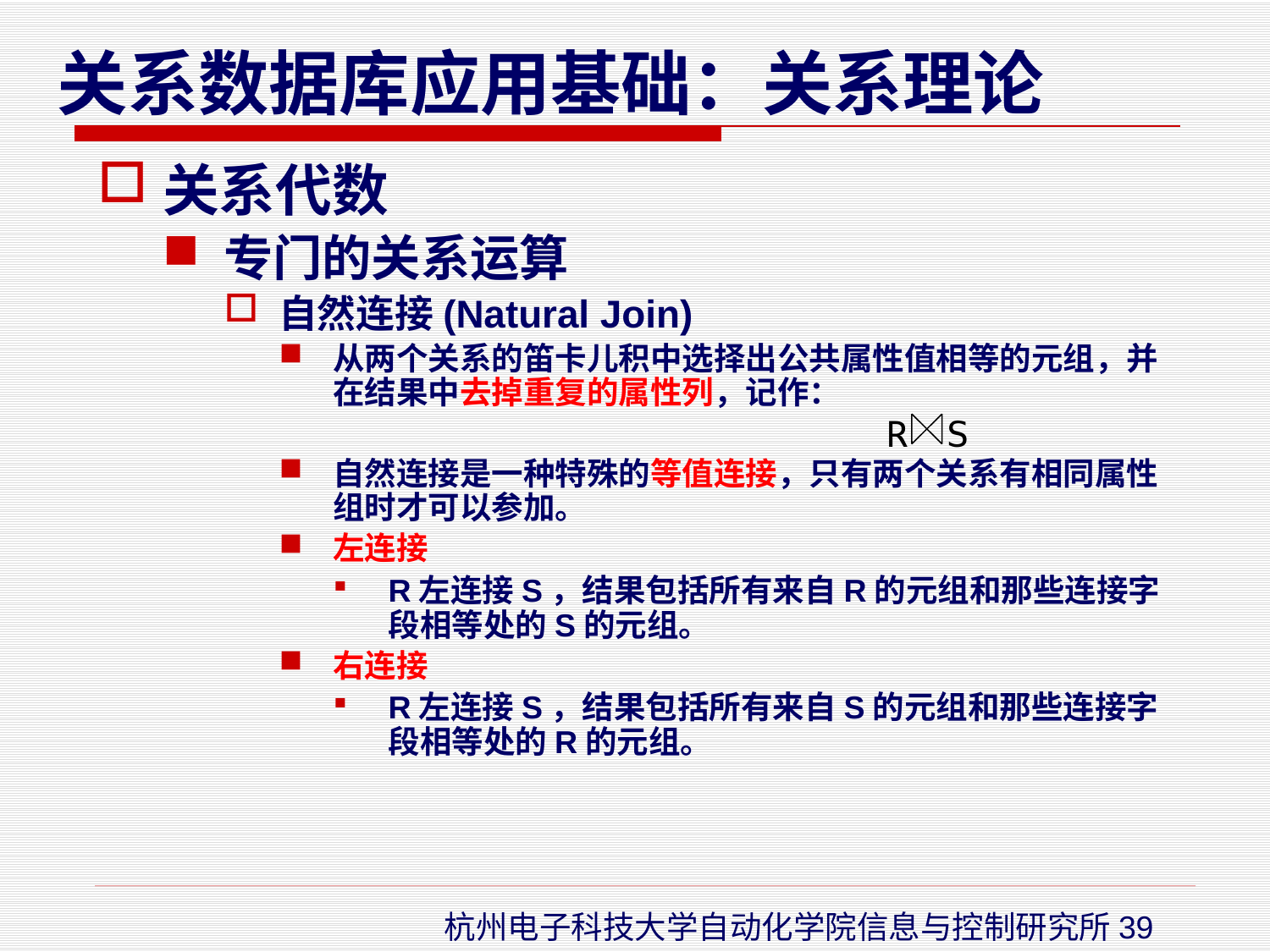

关系代数
专门的关系运算
自然连接(Natural Join)
从两个关系的笛卡儿积中选择出公共属性值相等的元组，并在结果中去掉重复的属性列，记作：

自然连接是一种特殊的等值连接，只有两个关系有相同属性组时才可以参加。
左连接
R左连接S，结果包括所有来自R的元组和那些连接字段相等处的S的元组。
右连接
R左连接S，结果包括所有来自S的元组和那些连接字段相等处的R的元组。
R      S